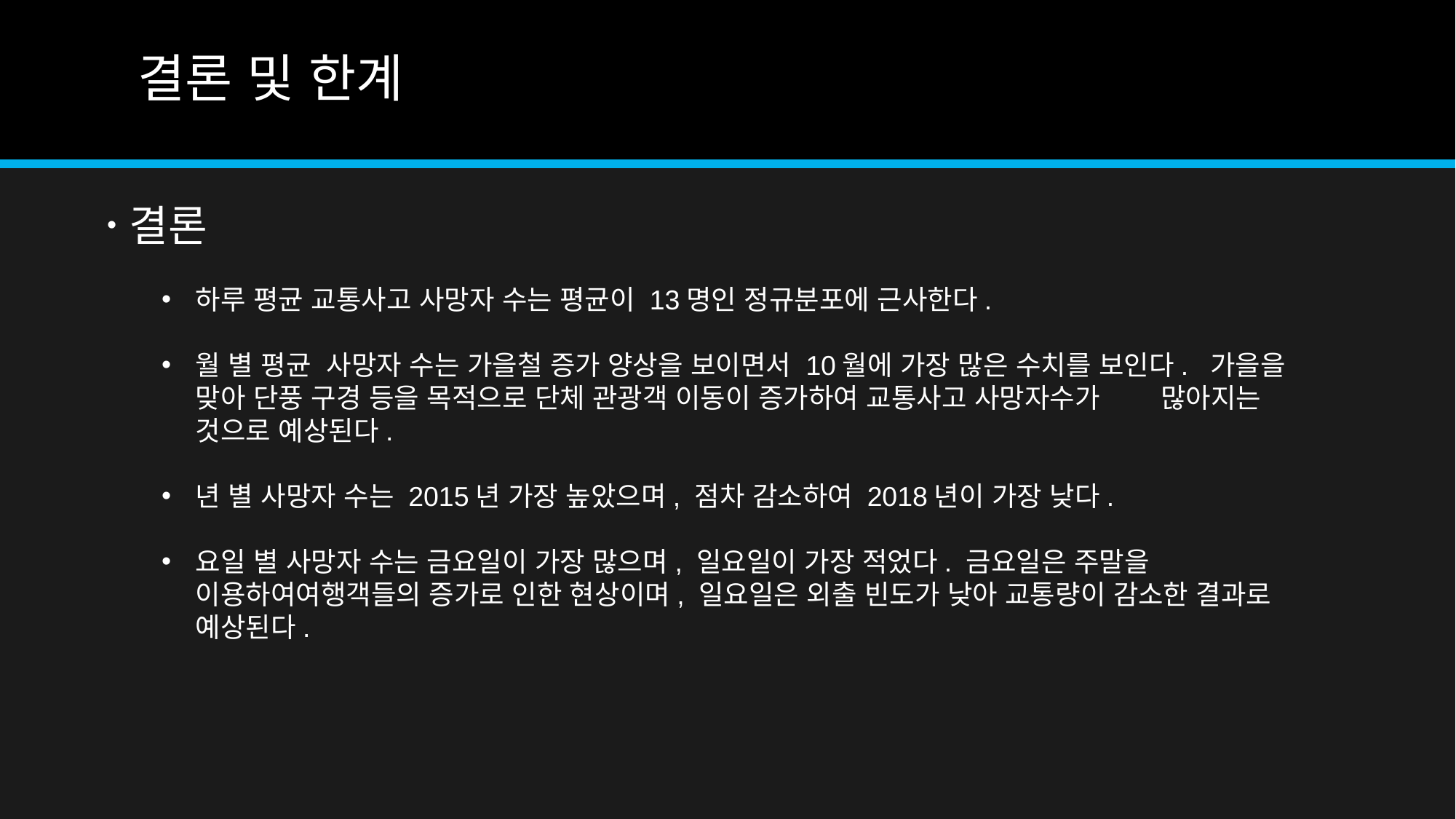

# 결론 및 한계
 결론

하루 평균 교통사고 사망자 수는 평균이 13명인 정규분포에 근사한다.

월 별 평균  사망자 수는 가을철 증가 양상을 보이면서 10월에 가장 많은 수치를 보인다.  가을을 맞아 단풍 구경 등을 목적으로 단체 관광객 이동이 증가하여 교통사고 사망자수가        많아지는 것으로 예상된다.

년 별 사망자 수는 2015년 가장 높았으며, 점차 감소하여 2018년이 가장 낮다.

요일 별 사망자 수는 금요일이 가장 많으며, 일요일이 가장 적었다. 금요일은 주말을 이용하여여행객들의 증가로 인한 현상이며, 일요일은 외출 빈도가 낮아 교통량이 감소한 결과로 예상된다.